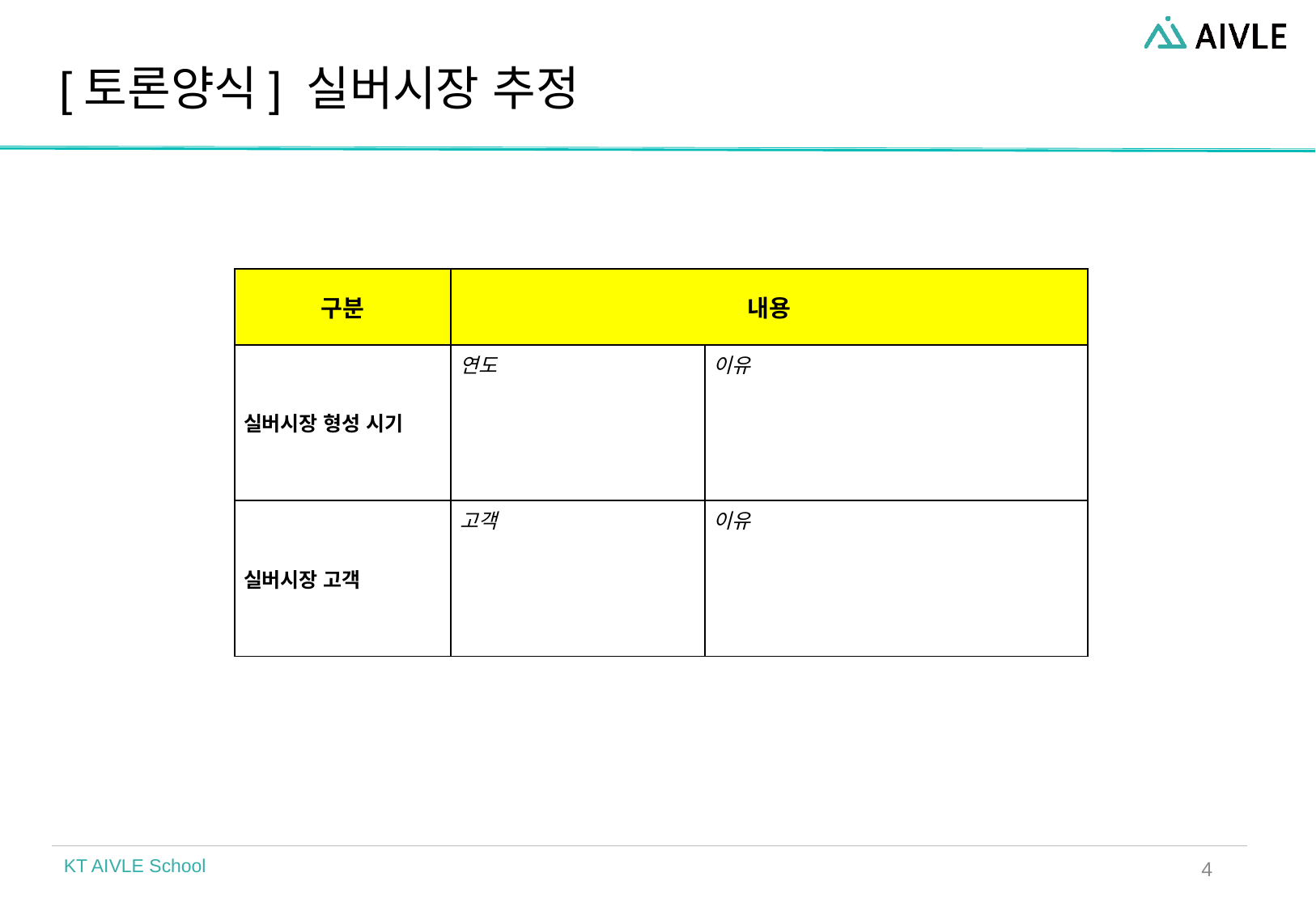

# [토론양식] 실버시장 추정
| 구분 | 내용 |  |
| --- | --- | --- |
| 실버시장 형성 시기 | 연도 | 이유 |
| 실버시장 고객 | 고객 | 이유 |